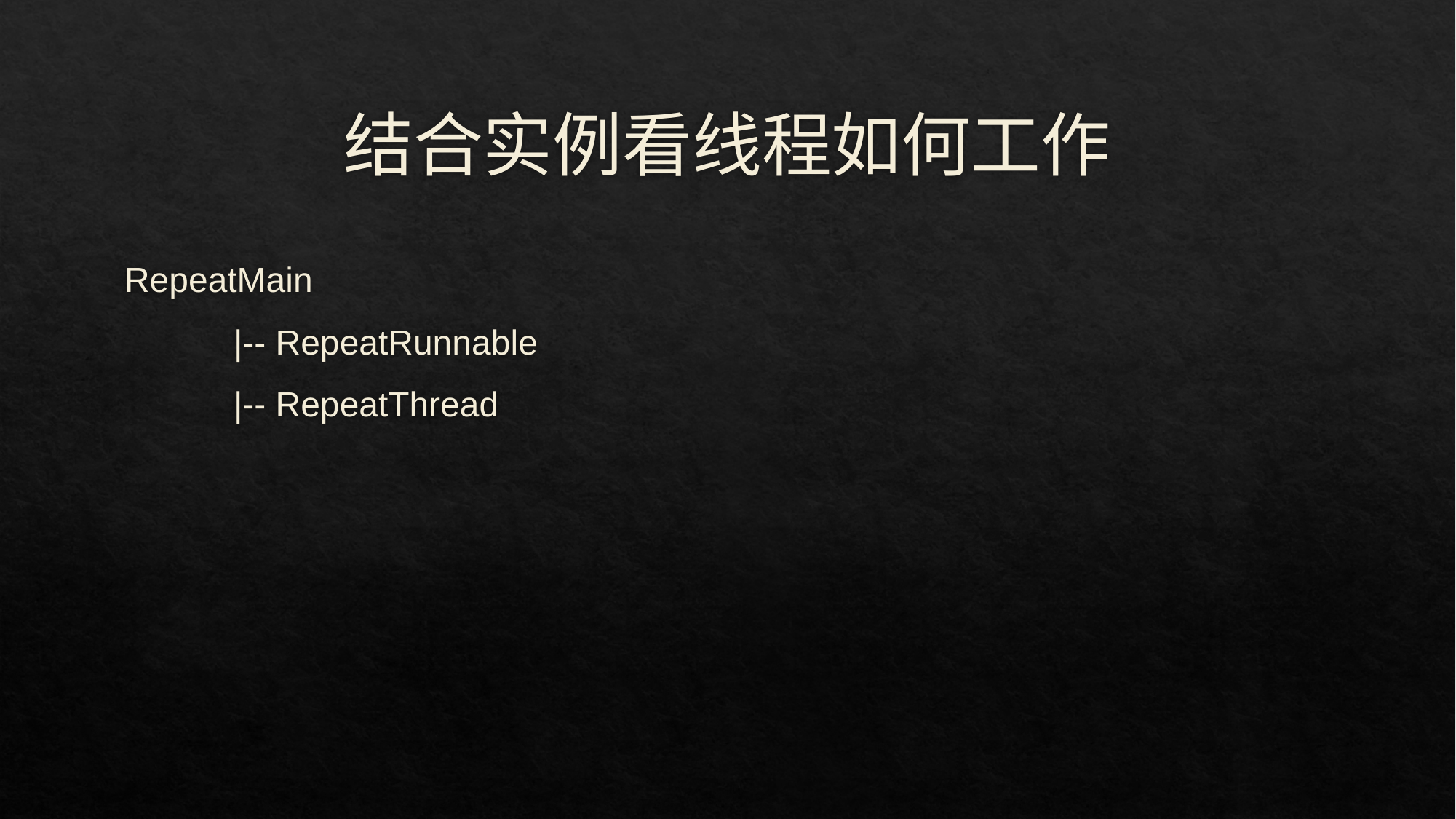

# 结合实例看线程如何工作
RepeatMain
	|-- RepeatRunnable
	|-- RepeatThread